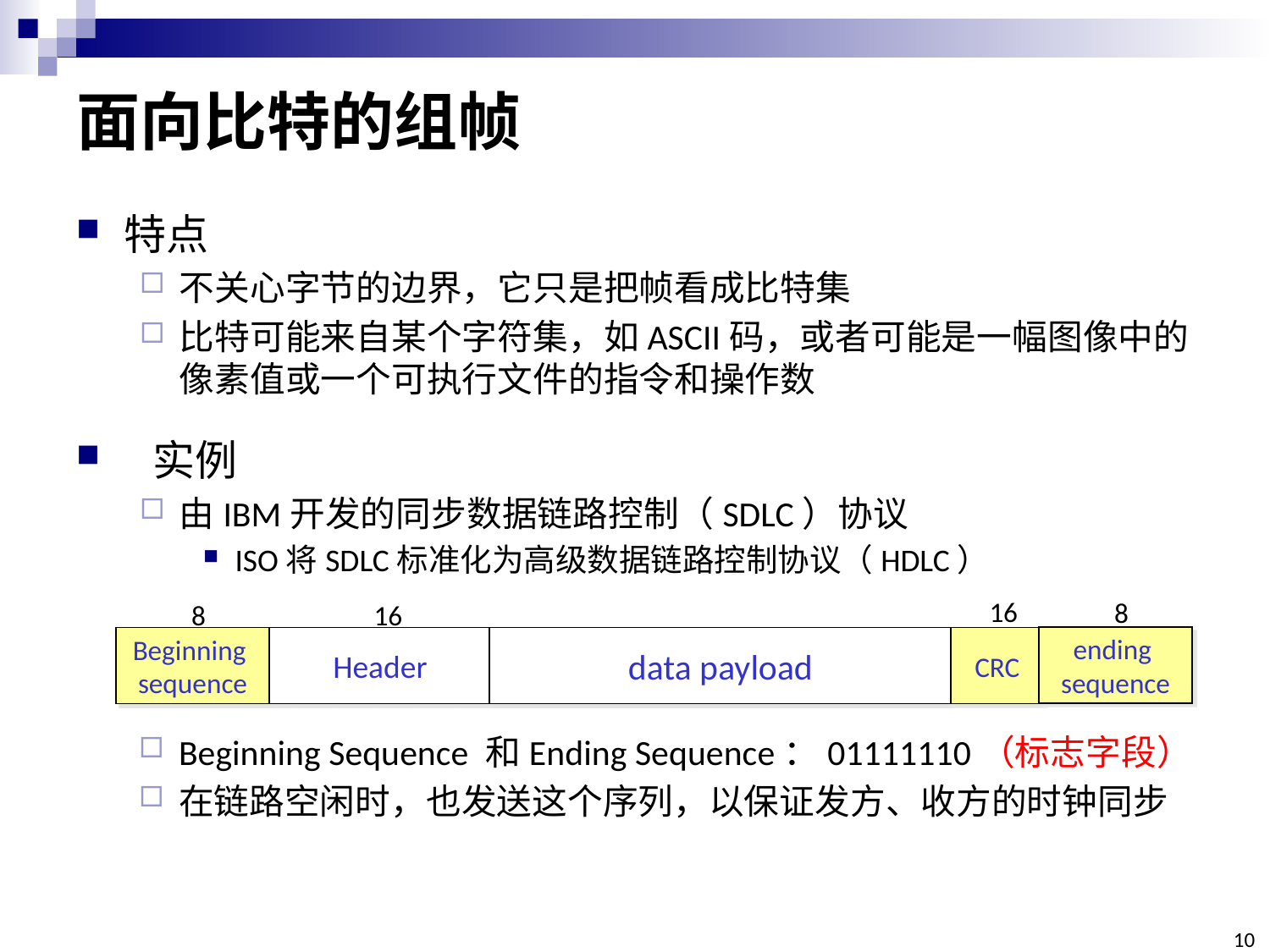

# 面向比特的组帧
特点
不关心字节的边界，它只是把帧看成比特集
比特可能来自某个字符集，如ASCII码，或者可能是一幅图像中的像素值或一个可执行文件的指令和操作数
  实例
由IBM开发的同步数据链路控制（SDLC）协议
ISO将SDLC标准化为高级数据链路控制协议（HDLC）
16
8
8
16
ending
sequence
Header
CRC
Beginning
sequence
data payload
Beginning Sequence 和Ending Sequence：01111110（标志字段）
在链路空闲时，也发送这个序列，以保证发方、收方的时钟同步
10